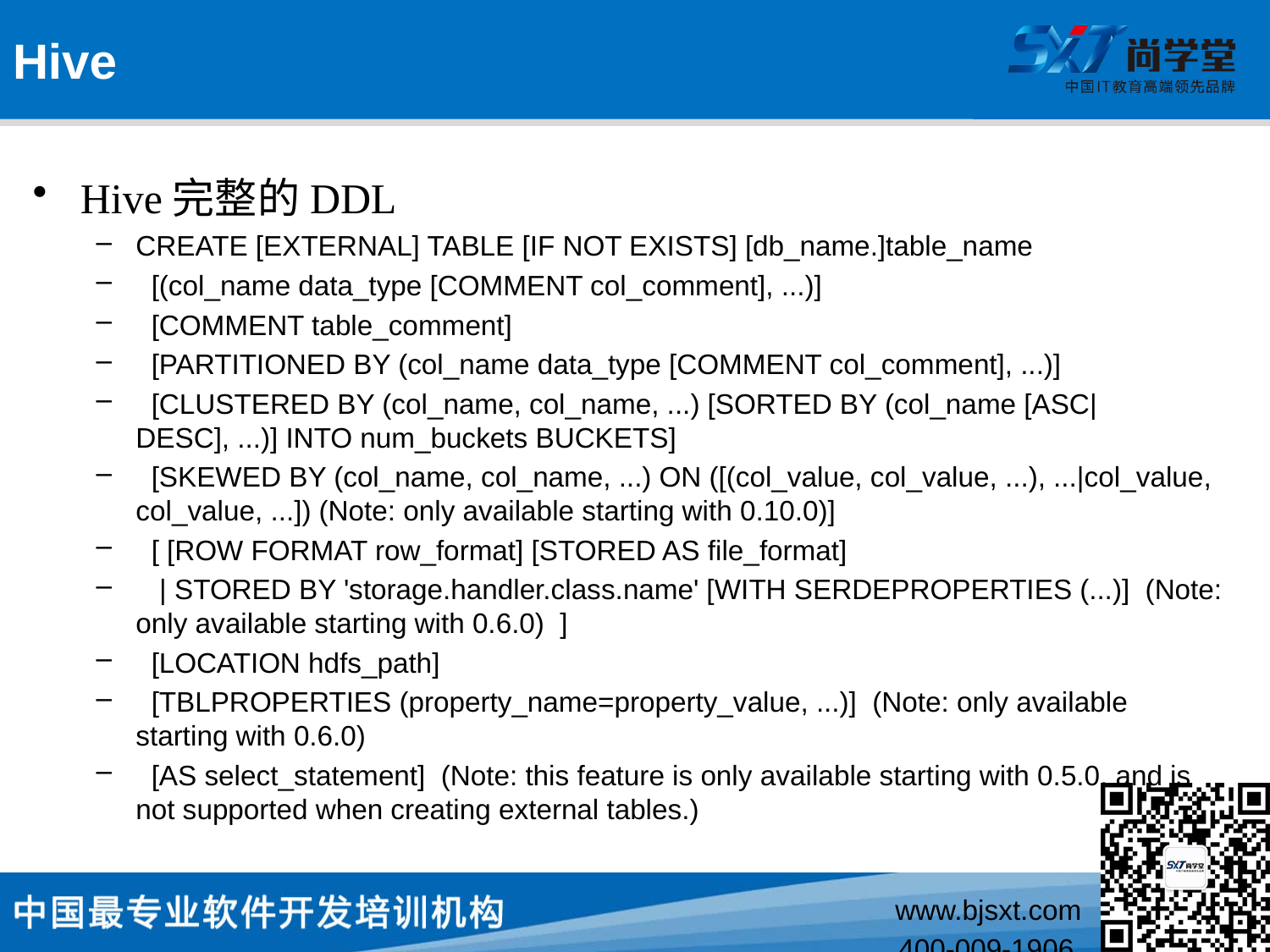

# Hive
Hive完整的DDL
CREATE [EXTERNAL] TABLE [IF NOT EXISTS] [db_name.]table_name
  [(col_name data_type [COMMENT col_comment], ...)]
  [COMMENT table_comment]
  [PARTITIONED BY (col_name data_type [COMMENT col_comment], ...)]
  [CLUSTERED BY (col_name, col_name, ...) [SORTED BY (col_name [ASC|DESC], ...)] INTO num_buckets BUCKETS]
  [SKEWED BY (col_name, col_name, ...) ON ([(col_value, col_value, ...), ...|col_value, col_value, ...]) (Note: only available starting with 0.10.0)]
  [ [ROW FORMAT row_format] [STORED AS file_format]
   | STORED BY 'storage.handler.class.name' [WITH SERDEPROPERTIES (...)]  (Note: only available starting with 0.6.0)  ]
  [LOCATION hdfs_path]
  [TBLPROPERTIES (property_name=property_value, ...)]  (Note: only available starting with 0.6.0)
  [AS select_statement]  (Note: this feature is only available starting with 0.5.0, and is not supported when creating external tables.)